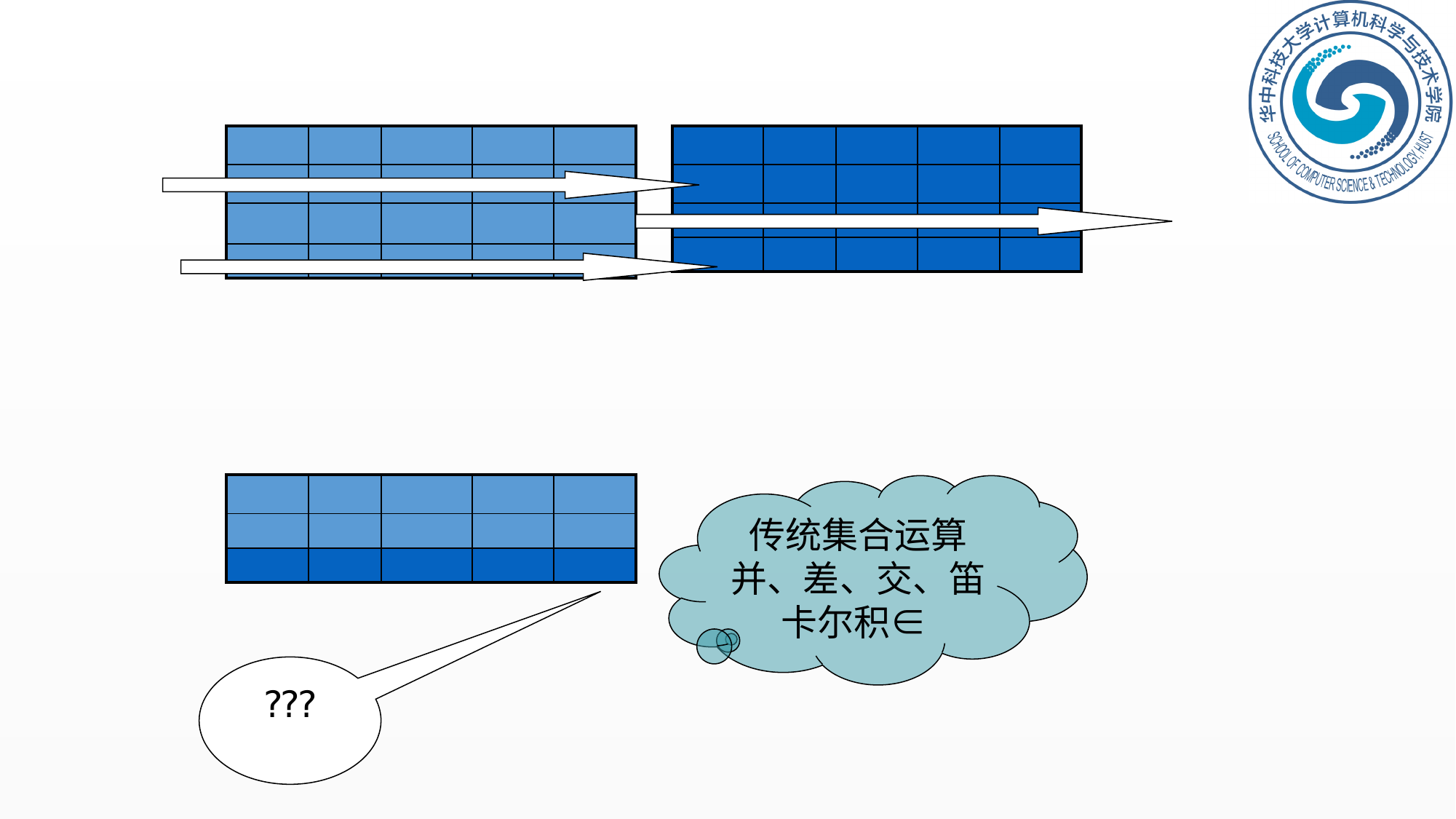

|  |  |  |  |  |
| --- | --- | --- | --- | --- |
|  |  |  |  |  |
|  |  |  |  |  |
|  |  |  |  |  |
|  |  |  |  |  |
| --- | --- | --- | --- | --- |
|  |  |  |  |  |
|  |  |  |  |  |
|  |  |  |  |  |

|  |  |  |  |  |
| --- | --- | --- | --- | --- |
|  |  |  |  |  |
|  |  |  |  |  |
传统集合运算
并、差、交、笛卡尔积∈
???